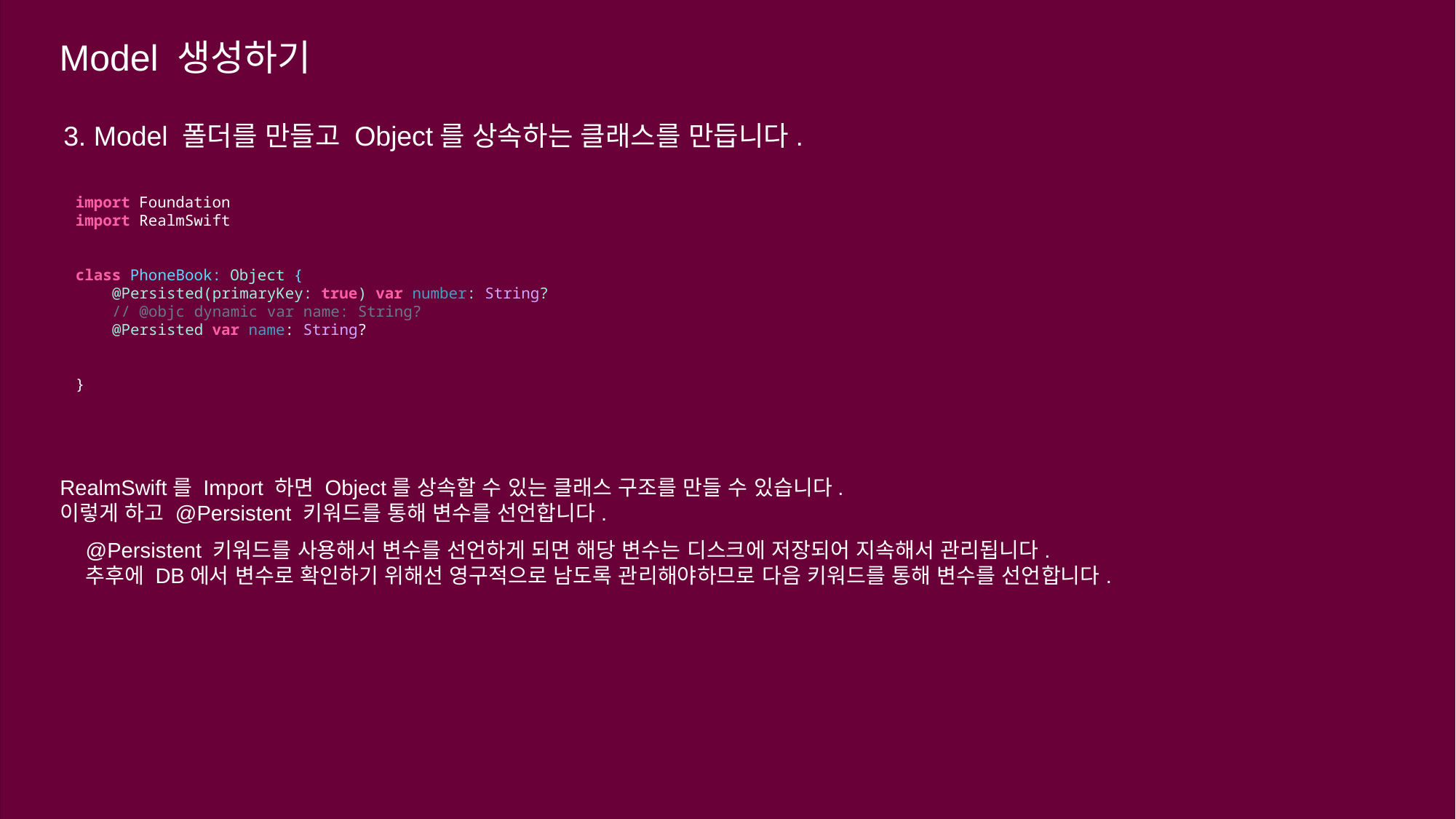

Model 생성하기
3. Model 폴더를 만들고 Object를 상속하는 클래스를 만듭니다.

import Foundation
import RealmSwift

class PhoneBook: Object {
    @Persisted(primaryKey: true) var number: String?
    // @objc dynamic var name: String?
    @Persisted var name: String?

}
RealmSwift를 Import 하면 Object를 상속할 수 있는 클래스 구조를 만들 수 있습니다.
이렇게 하고 @Persistent 키워드를 통해 변수를 선언합니다.
@Persistent 키워드를 사용해서 변수를 선언하게 되면 해당 변수는 디스크에 저장되어 지속해서 관리됩니다.
추후에 DB에서 변수로 확인하기 위해선 영구적으로 남도록 관리해야하므로 다음 키워드를 통해 변수를 선언합니다.